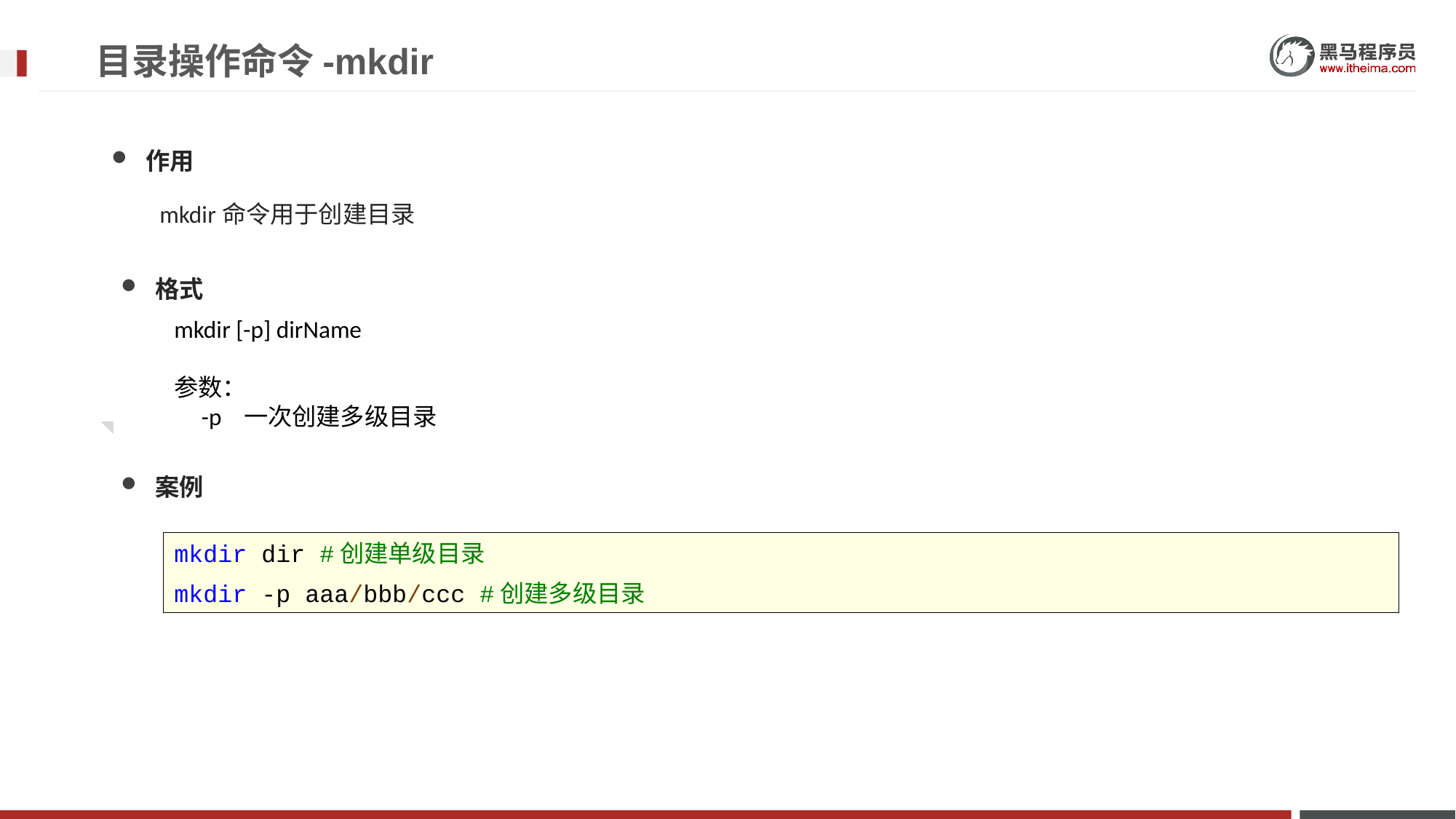

# 目录操作命令-mkdir
作用
mkdir命令用于创建目录
格式
mkdir [-p] dirName

参数：
     -p   一次创建多级目录

案例
mkdir dir #创建单级目录
mkdir -p aaa/bbb/ccc #创建多级目录